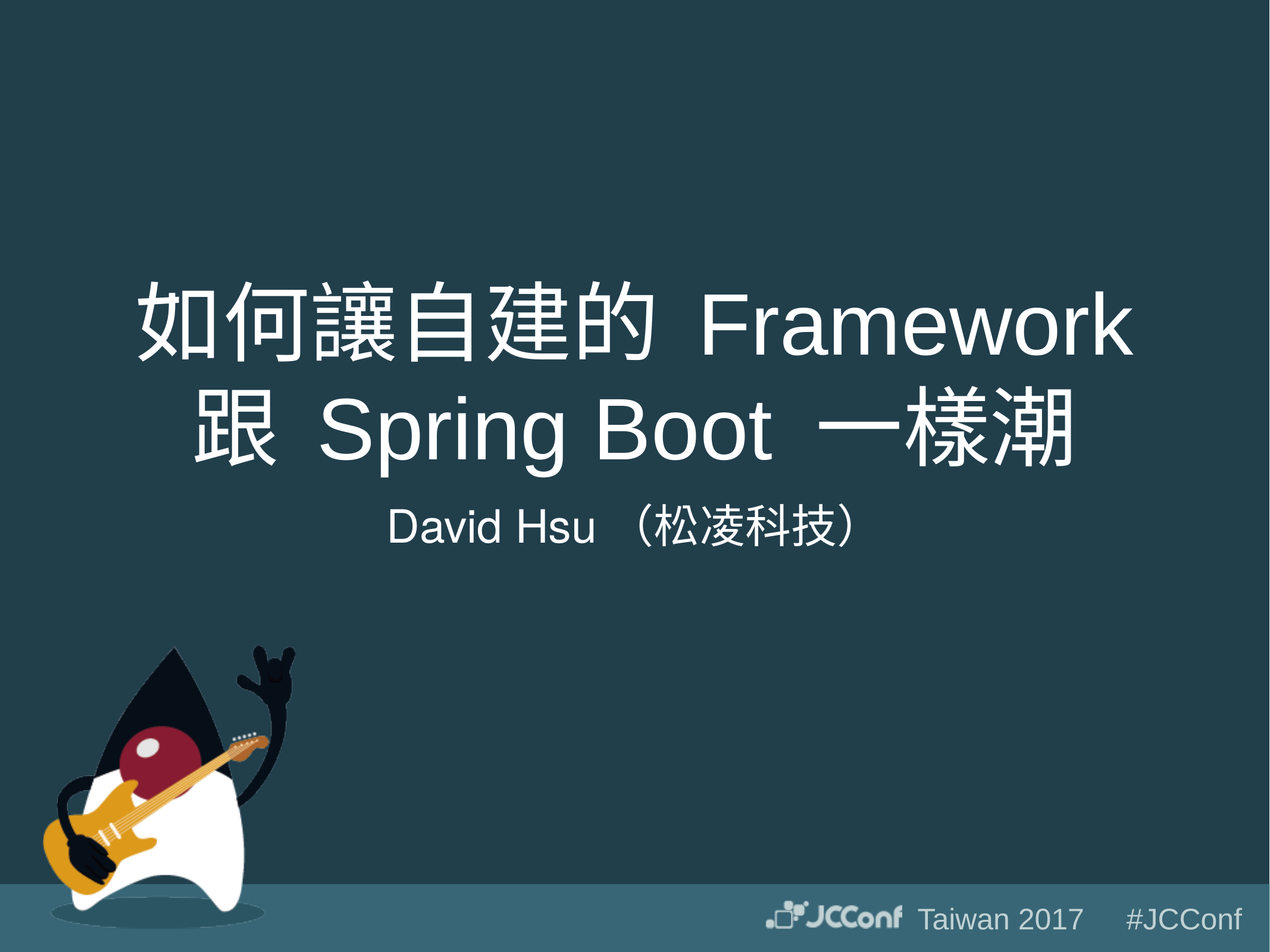

如何讓自建的 Framework 跟 Spring Boot 一樣潮
David Hsu（松凌科技）